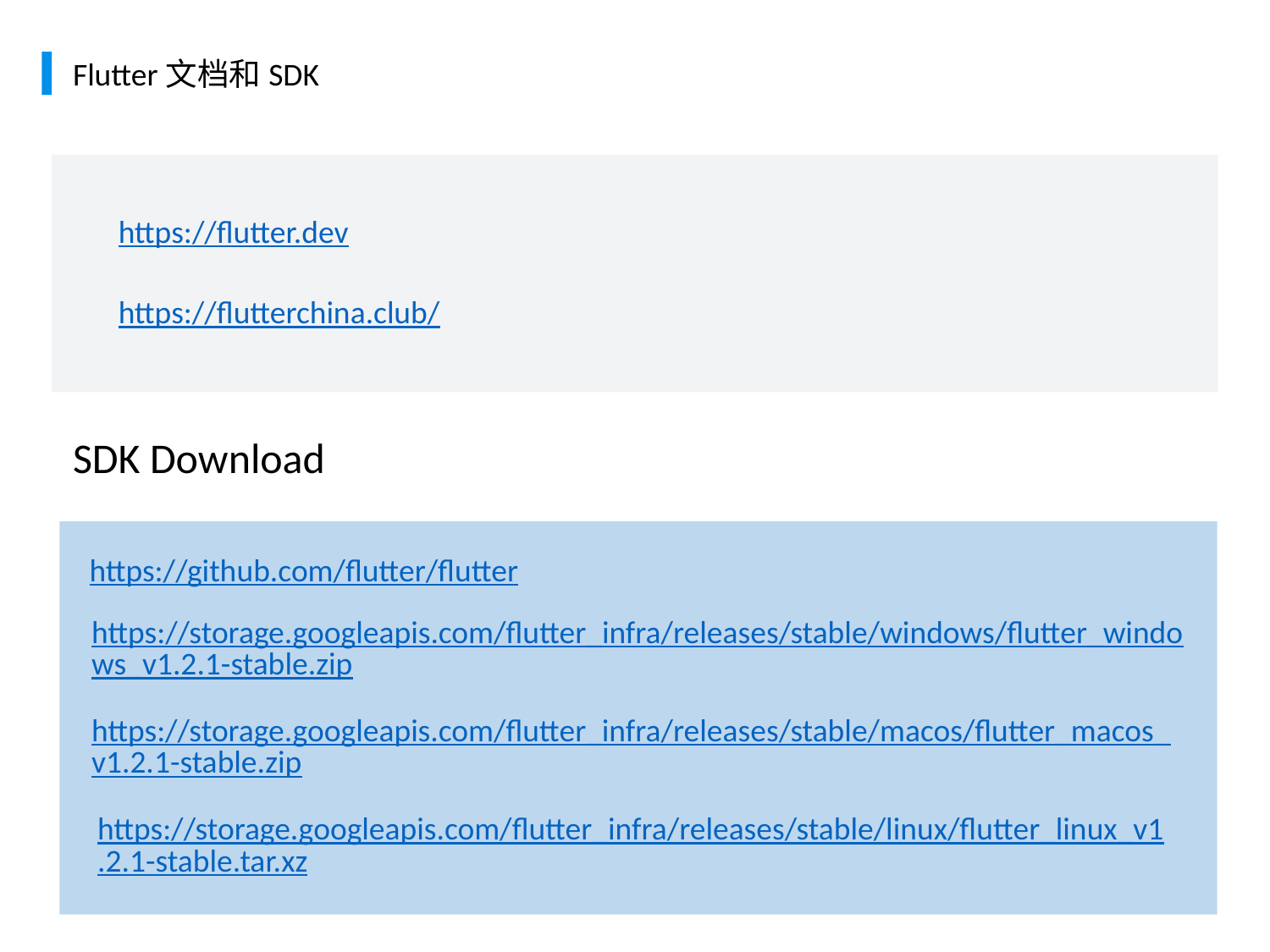

Flutter文档和SDK

https://flutter.dev
https://flutterchina.club/
SDK Download

https://github.com/flutter/flutter
https://storage.googleapis.com/flutter_infra/releases/stable/windows/flutter_windows_v1.2.1-stable.zip
https://storage.googleapis.com/flutter_infra/releases/stable/macos/flutter_macos_v1.2.1-stable.zip
https://storage.googleapis.com/flutter_infra/releases/stable/linux/flutter_linux_v1.2.1-stable.tar.xz